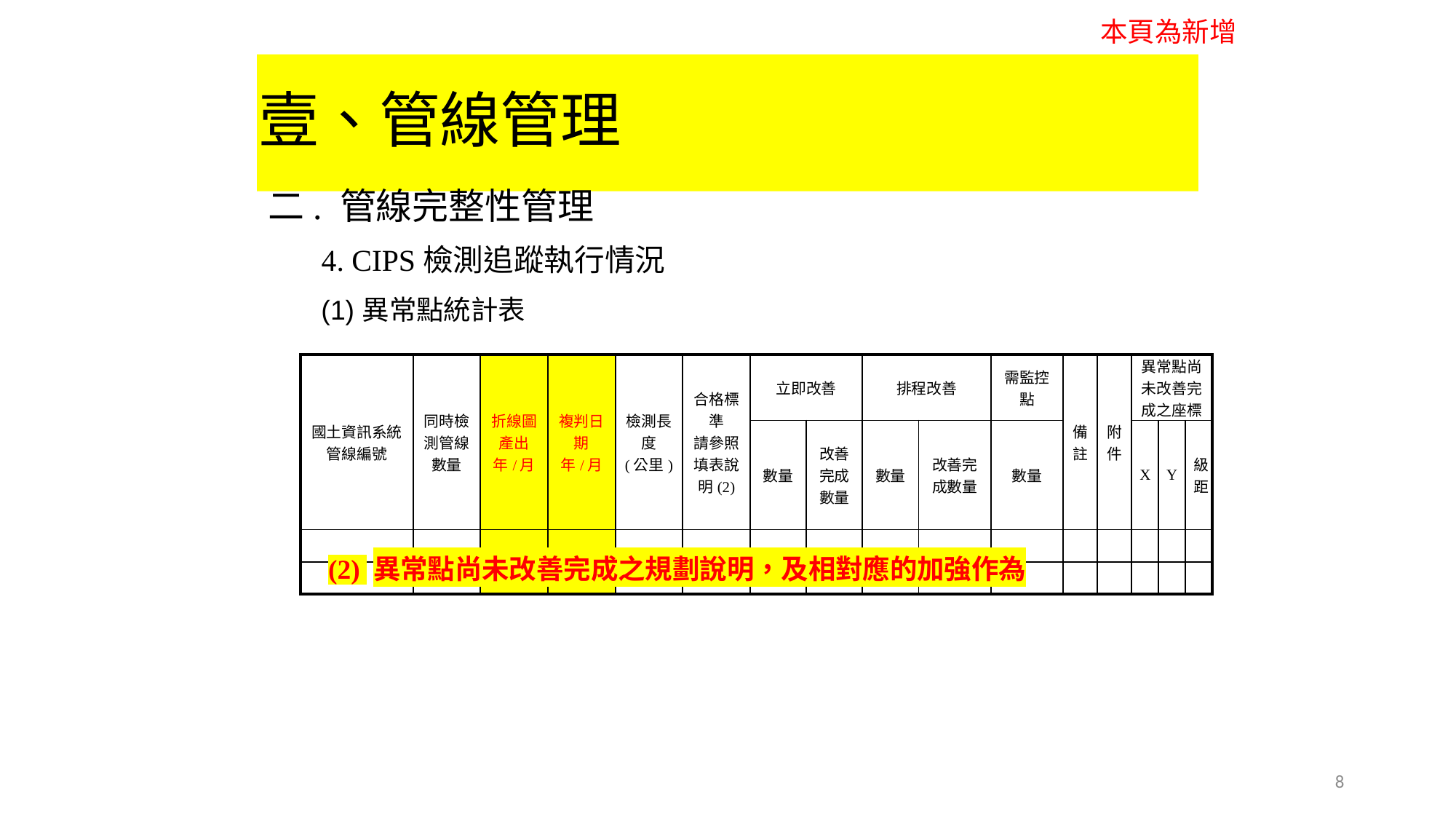

本頁為新增
# 壹、管線管理
二. 管線完整性管理
4. CIPS檢測追蹤執行情況
異常點統計表
| 國土資訊系統 管線編號 | 同時檢測管線數量 | 折線圖產出 年/月 | 複判日期 年/月 | 檢測長度 (公里) | 合格標準 請參照 填表說明(2) | 立即改善 |  | 排程改善 |  | 需監控點 | 備註 | 附件 | 異常點尚未改善完成之座標 |  |  |
| --- | --- | --- | --- | --- | --- | --- | --- | --- | --- | --- | --- | --- | --- | --- | --- |
|  |  |  |  |  |  | 數量 | 改善完成數量 | 數量 | 改善完成數量 | 數量 |  |  | X | Y | 級距 |
|  |  |  |  |  |  |  |  |  |  |  |  |  |  |  |  |
|  |  |  |  |  |  |  |  |  |  |  |  |  |  |  |  |
(2) 異常點尚未改善完成之規劃說明，及相對應的加強作為
8